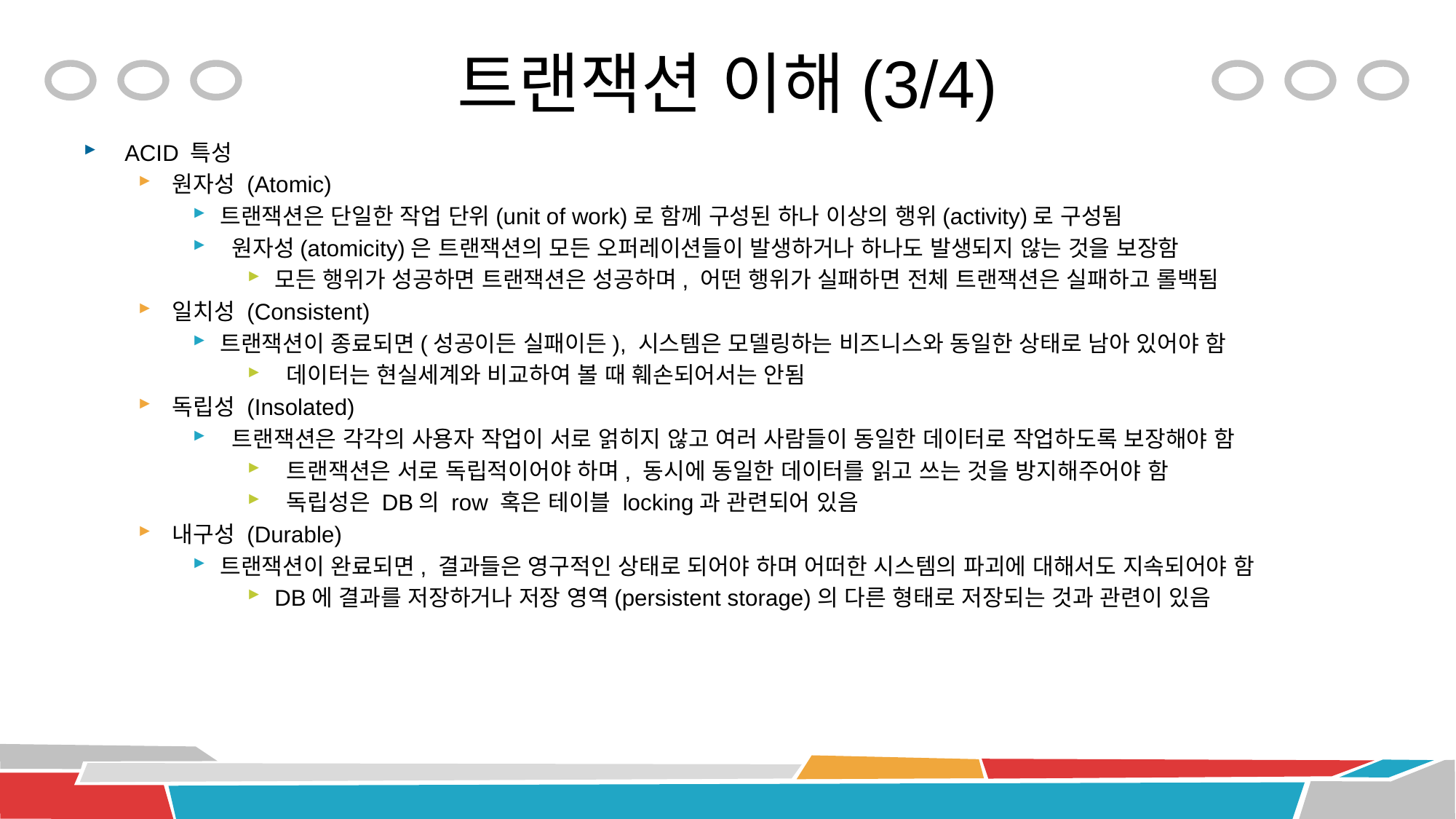

# 트랜잭션 이해(3/4)
ACID 특성
원자성 (Atomic)
트랜잭션은 단일한 작업 단위(unit of work)로 함께 구성된 하나 이상의 행위(activity)로 구성됨
 원자성(atomicity)은 트랜잭션의 모든 오퍼레이션들이 발생하거나 하나도 발생되지 않는 것을 보장함
모든 행위가 성공하면 트랜잭션은 성공하며, 어떤 행위가 실패하면 전체 트랜잭션은 실패하고 롤백됨
일치성 (Consistent)
트랜잭션이 종료되면(성공이든 실패이든), 시스템은 모델링하는 비즈니스와 동일한 상태로 남아 있어야 함
 데이터는 현실세계와 비교하여 볼 때 훼손되어서는 안됨
독립성 (Insolated)
 트랜잭션은 각각의 사용자 작업이 서로 얽히지 않고 여러 사람들이 동일한 데이터로 작업하도록 보장해야 함
 트랜잭션은 서로 독립적이어야 하며, 동시에 동일한 데이터를 읽고 쓰는 것을 방지해주어야 함
 독립성은 DB의 row 혹은 테이블 locking과 관련되어 있음
내구성 (Durable)
트랜잭션이 완료되면, 결과들은 영구적인 상태로 되어야 하며 어떠한 시스템의 파괴에 대해서도 지속되어야 함
DB에 결과를 저장하거나 저장 영역(persistent storage)의 다른 형태로 저장되는 것과 관련이 있음